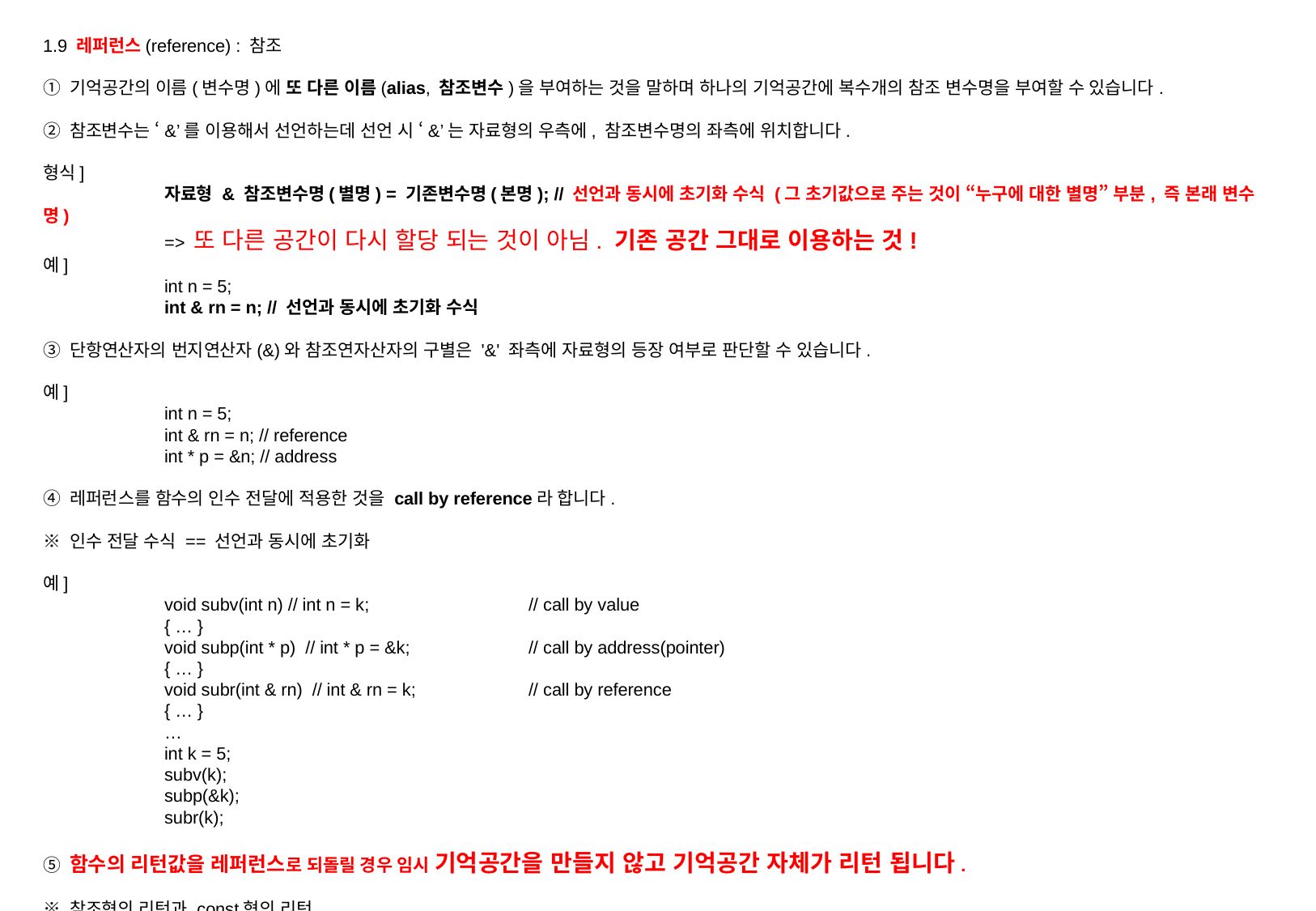

1.9 레퍼런스(reference) : 참조

① 기억공간의 이름(변수명)에 또 다른 이름(alias, 참조변수)을 부여하는 것을 말하며 하나의 기억공간에 복수개의 참조 변수명을 부여할 수 있습니다.

② 참조변수는 ‘&’를 이용해서 선언하는데 선언 시 ‘&’는 자료형의 우측에, 참조변수명의 좌측에 위치합니다.

형식]
	자료형 & 참조변수명(별명) = 기존변수명(본명); // 선언과 동시에 초기화 수식 (그 초기값으로 주는 것이 “누구에 대한 별명” 부분, 즉 본래 변수 명)
	=> 또 다른 공간이 다시 할당 되는 것이 아님. 기존 공간 그대로 이용하는 것!
예]
	int n = 5;
	int & rn = n; // 선언과 동시에 초기화 수식

③ 단항연산자의 번지연산자(&)와 참조연자산자의 구별은 '&' 좌측에 자료형의 등장 여부로 판단할 수 있습니다.

예]
	int n = 5;
	int & rn = n; // reference
	int * p = &n; // address

④ 레퍼런스를 함수의 인수 전달에 적용한 것을 call by reference라 합니다.

※ 인수 전달 수식 == 선언과 동시에 초기화

예]
	void subv(int n) // int n = k;		// call by value
	{ … }
	void subp(int * p)  // int * p = &k;	// call by address(pointer)
	{ … }
	void subr(int & rn)  // int & rn = k;	// call by reference
	{ … }
	…
	int k = 5;
	subv(k);
	subp(&k);
	subr(k);

⑤ 함수의 리턴값을 레퍼런스로 되돌릴 경우 임시 기억공간을 만들지 않고 기억공간 자체가 리턴 됩니다.

※ 참조형의 리턴과 const형의 리턴